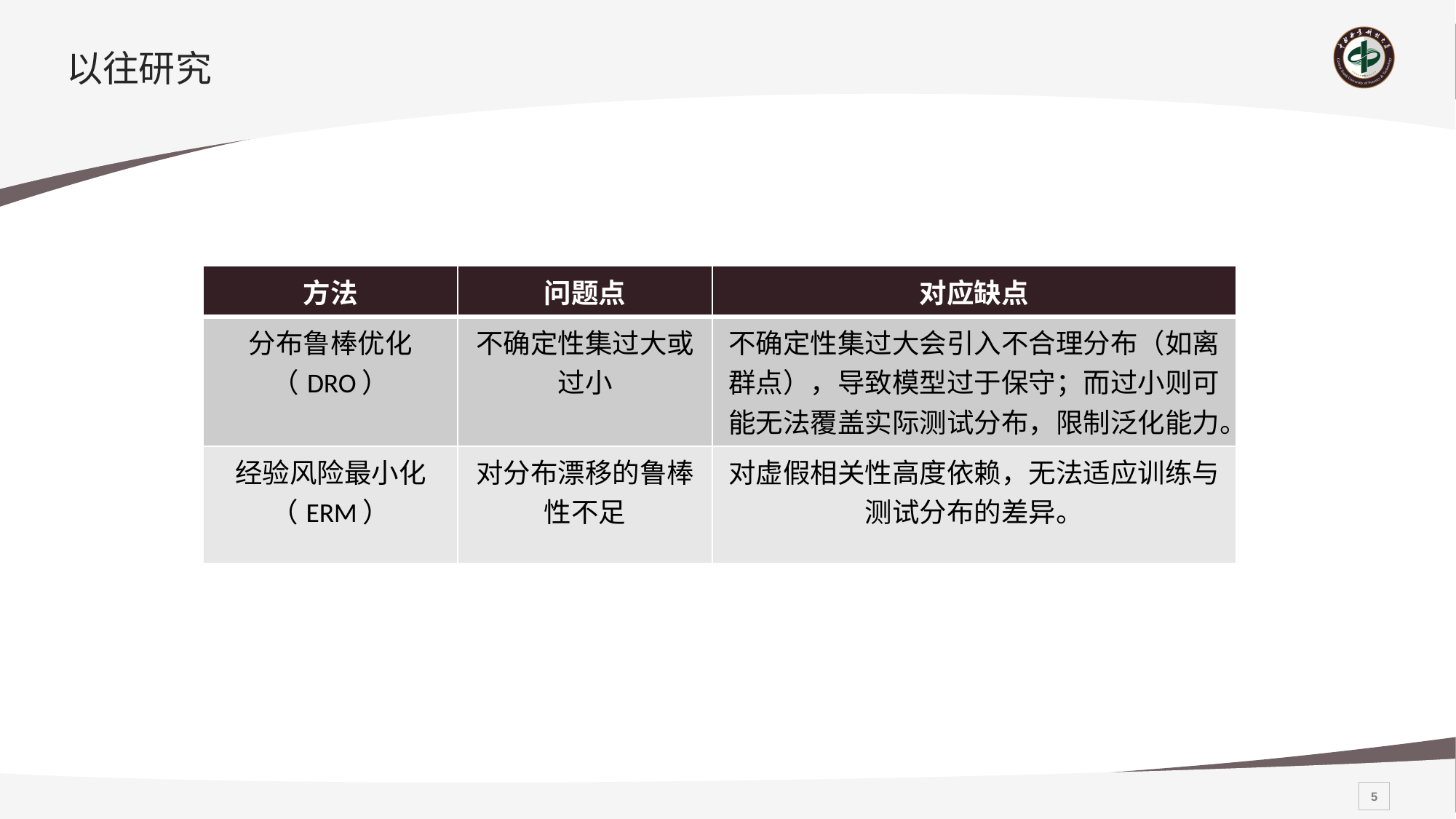

# 以往研究
| 方法 | 问题点 | 对应缺点 |
| --- | --- | --- |
| 分布鲁棒优化（DRO） | 不确定性集过大或过小 | 不确定性集过大会引入不合理分布（如离群点），导致模型过于保守；而过小则可能无法覆盖实际测试分布，限制泛化能力。 |
| 经验风险最小化（ERM） | 对分布漂移的鲁棒性不足 | 对虚假相关性高度依赖，无法适应训练与测试分布的差异。 |